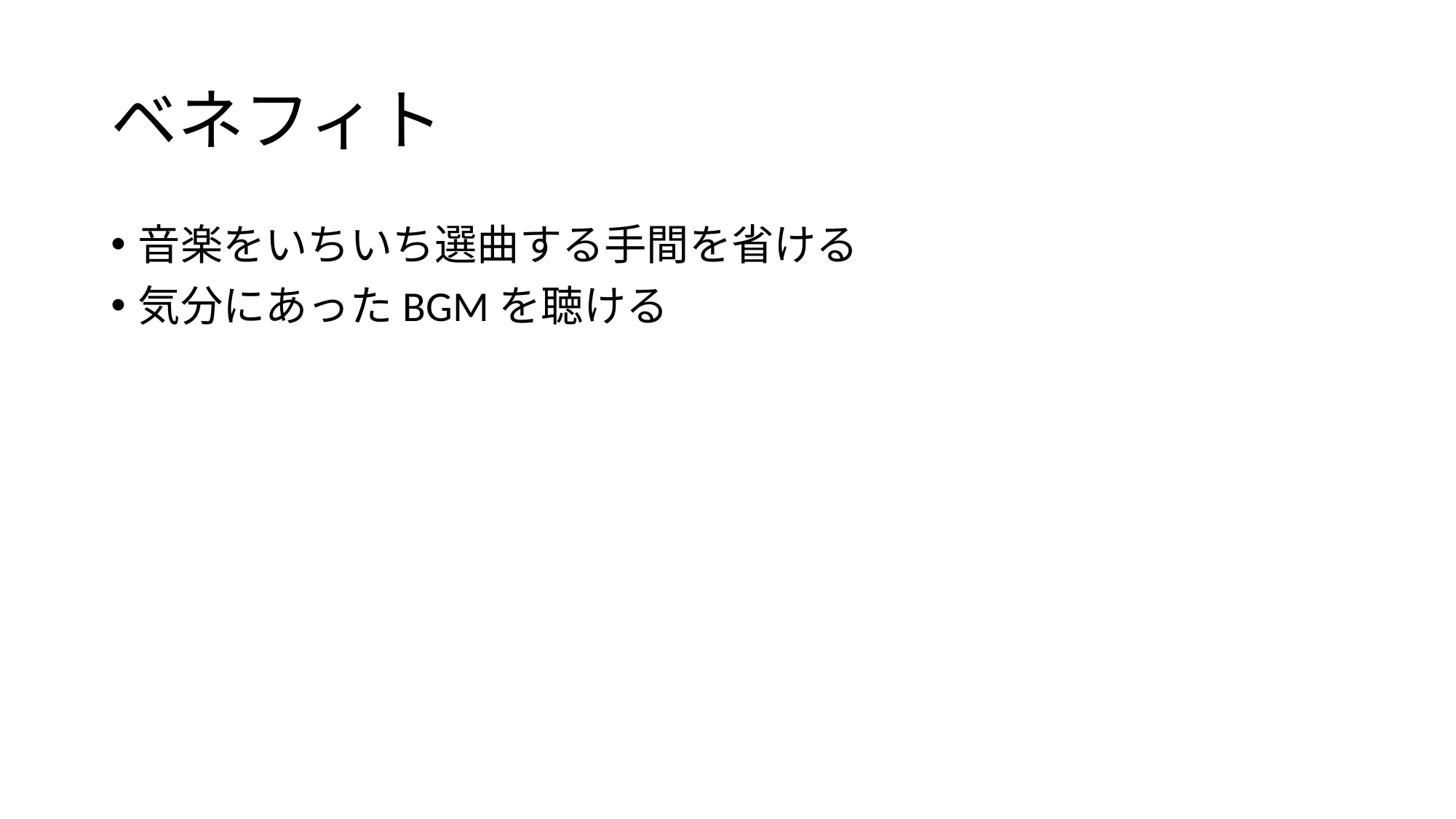

# ベネフィト
音楽をいちいち選曲する手間を省ける
気分にあったBGMを聴ける